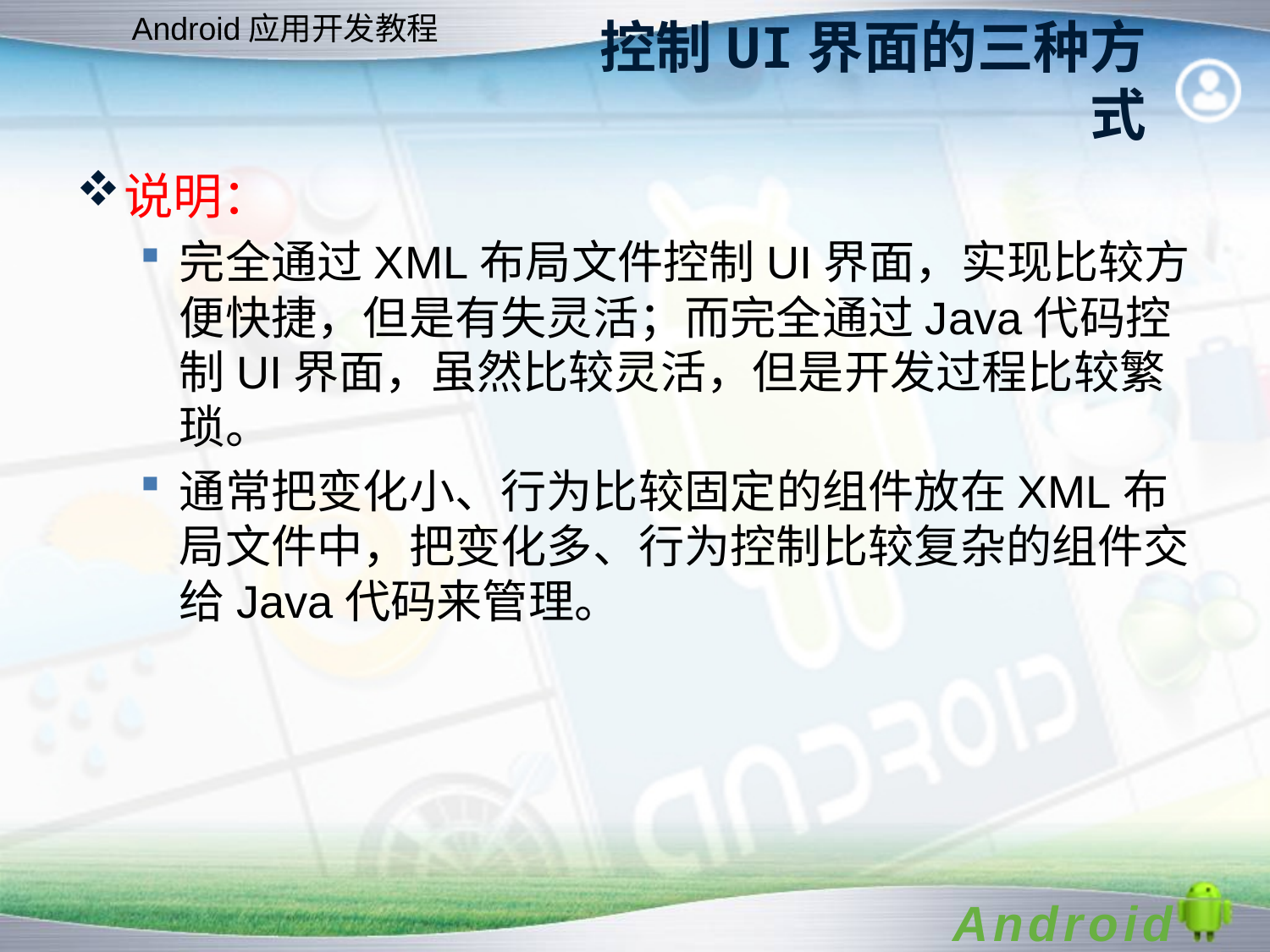

控制UI界面的三种方式
说明：
完全通过XML布局文件控制UI界面，实现比较方便快捷，但是有失灵活；而完全通过Java代码控制UI界面，虽然比较灵活，但是开发过程比较繁琐。
通常把变化小、行为比较固定的组件放在XML布局文件中，把变化多、行为控制比较复杂的组件交给Java代码来管理。